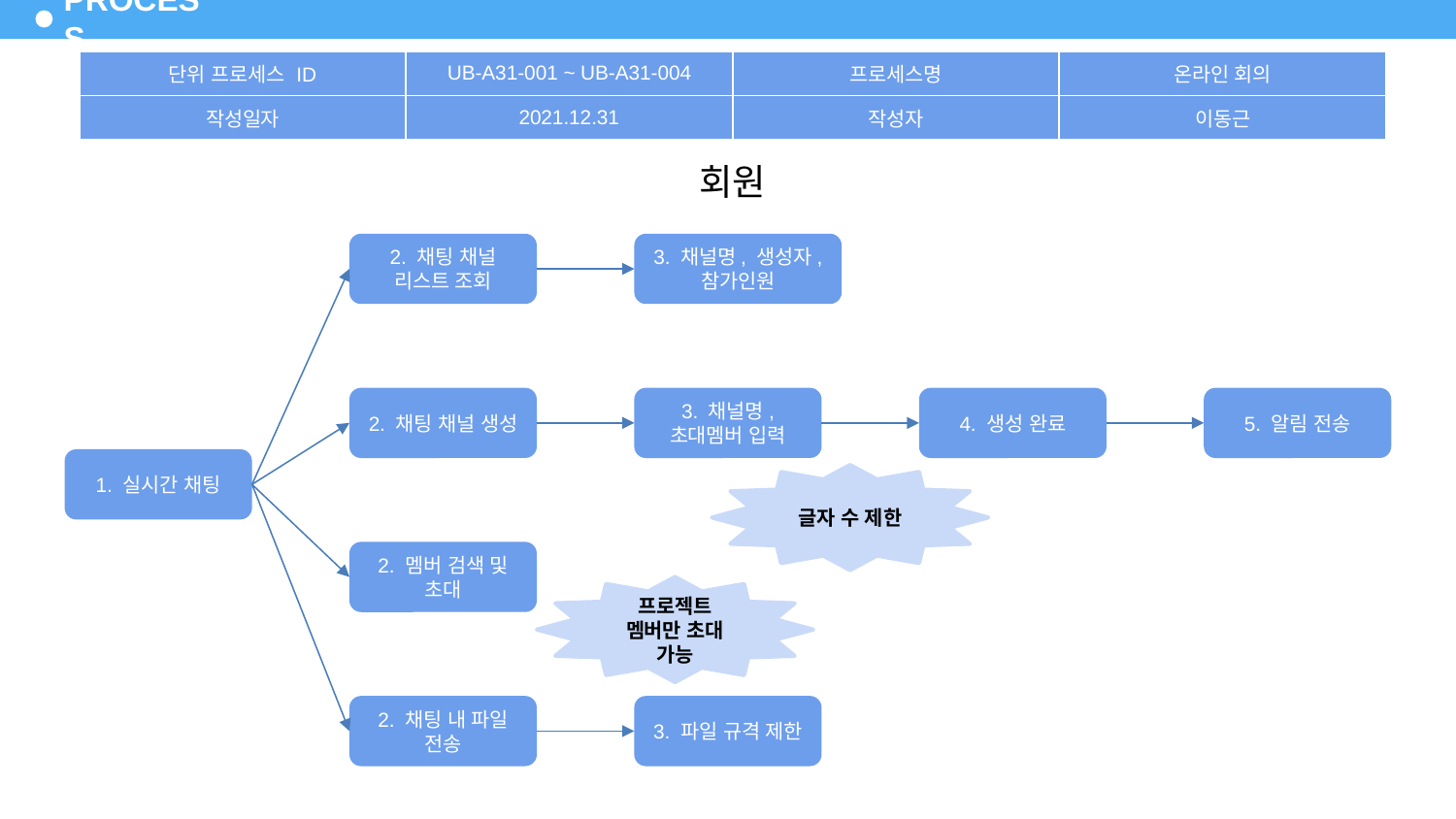

# PROCESS
| 단위 프로세스 ID | UB-A31-001 ~ UB-A31-004 | 프로세스명 | 온라인 회의 |
| --- | --- | --- | --- |
| 작성일자 | 2021.12.31 | 작성자 | 이동근 |
회원
3. 채널명, 생성자, 참가인원
2. 채팅 채널 리스트 조회
2. 채팅 채널 생성
3. 채널명, 초대멤버 입력
4. 생성 완료
5. 알림 전송
1. 실시간 채팅
글자 수 제한
2. 멤버 검색 및 초대
프로젝트 멤버만 초대 가능
2. 채팅 내 파일 전송
3. 파일 규격 제한